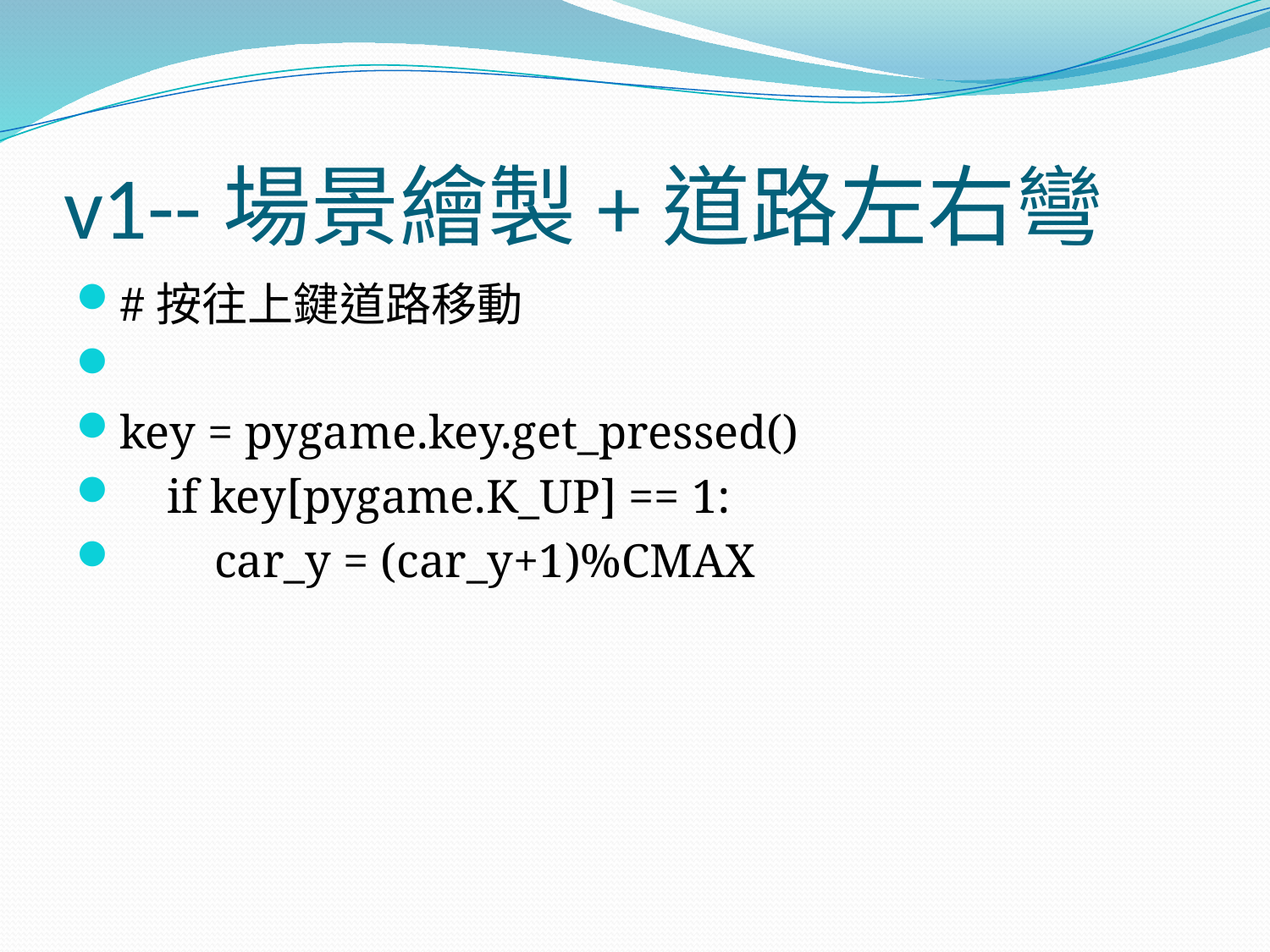

# v1--場景繪製+道路左右彎
#按往上鍵道路移動

key = pygame.key.get_pressed()
    if key[pygame.K_UP] == 1:
        car_y = (car_y+1)%CMAX